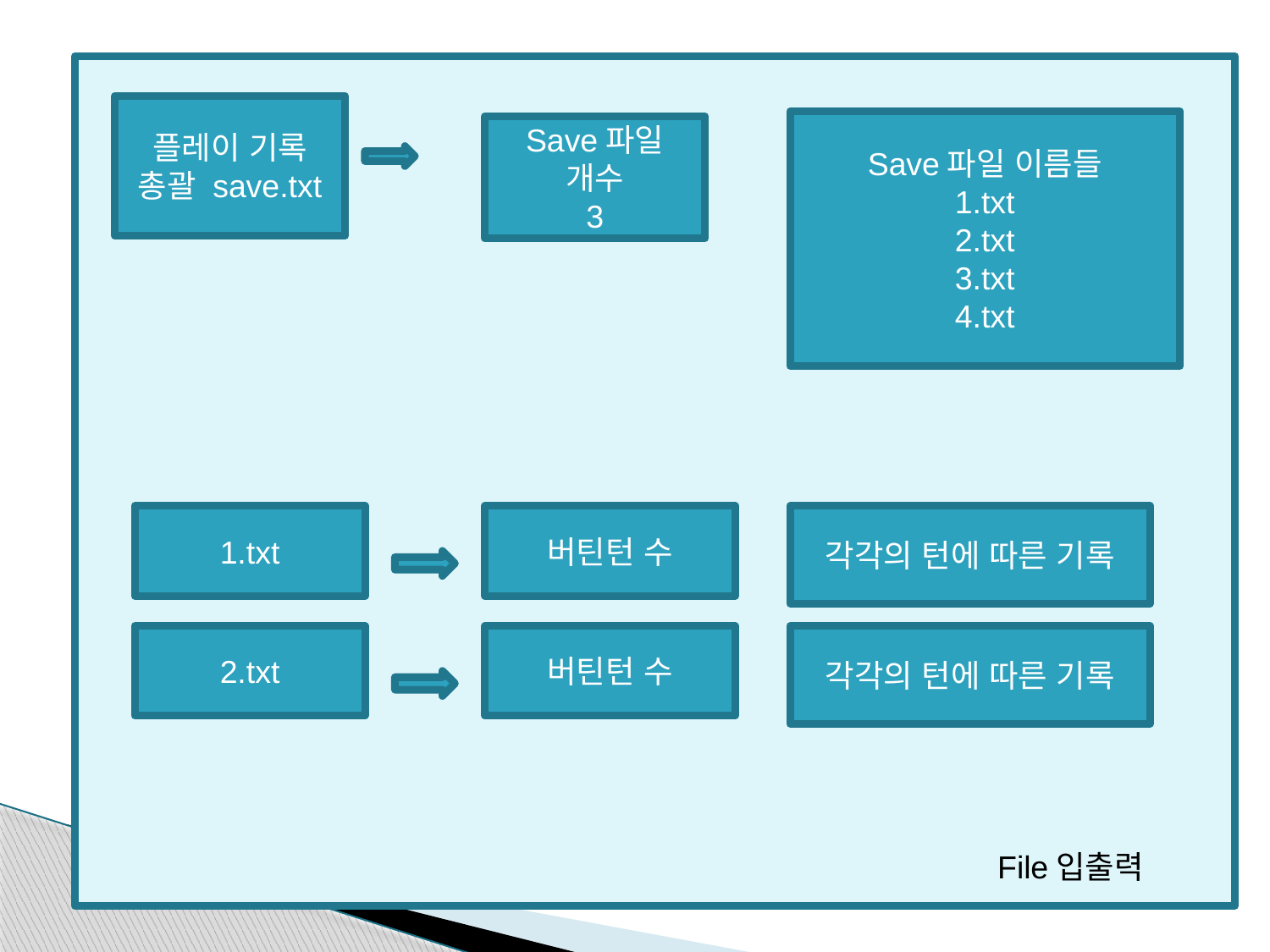

플레이 기록 총괄 save.txt
Save파일 이름들
1.txt
2.txt
3.txt
4.txt
Save파일 개수
3

1.txt
버틴턴 수
각각의 턴에 따른 기록

2.txt
버틴턴 수
각각의 턴에 따른 기록

File입출력